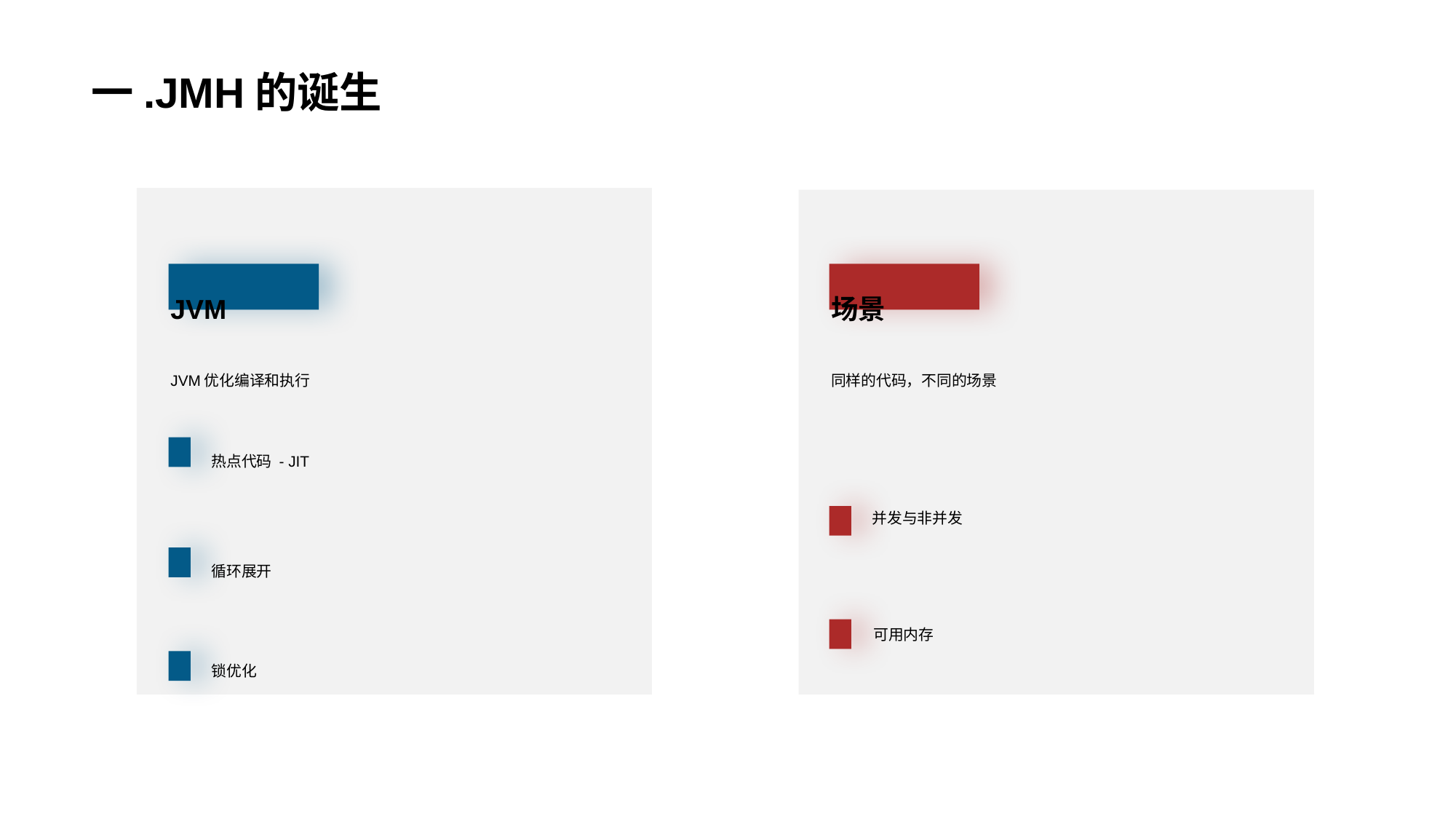

# 一.JMH的诞生

JVM
JVM优化编译和执行

热点代码 - JIT
循环展开

场景
同样的代码，不同的场景
并发与非并发

可用内存
锁优化

4